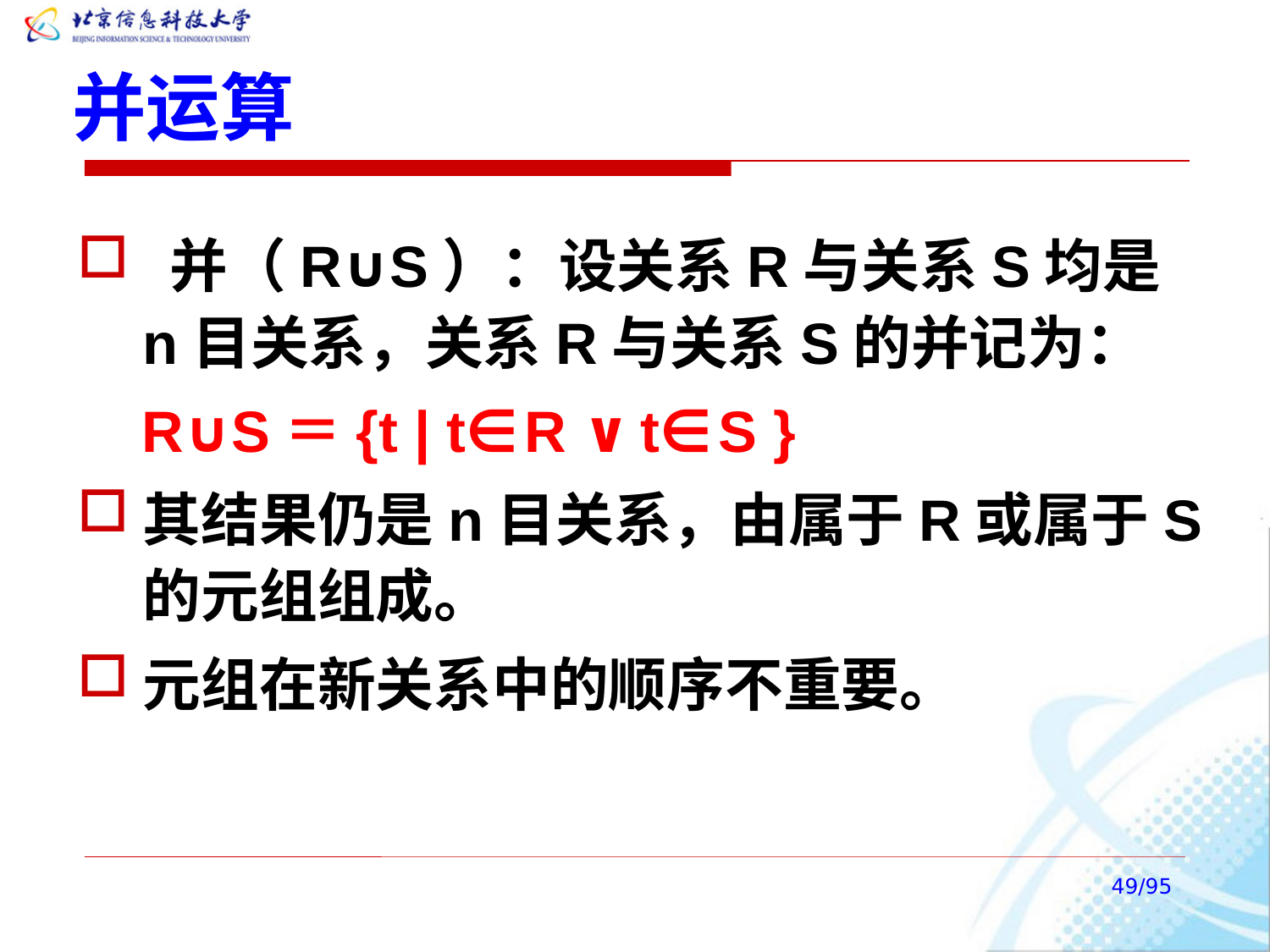

# 并运算
 并（R∪S）：设关系R与关系S均是n目关系，关系R与关系S的并记为：
    R∪S＝{t | t∈R ∨t∈S }
其结果仍是n目关系，由属于R或属于S的元组组成。
元组在新关系中的顺序不重要。

49/95